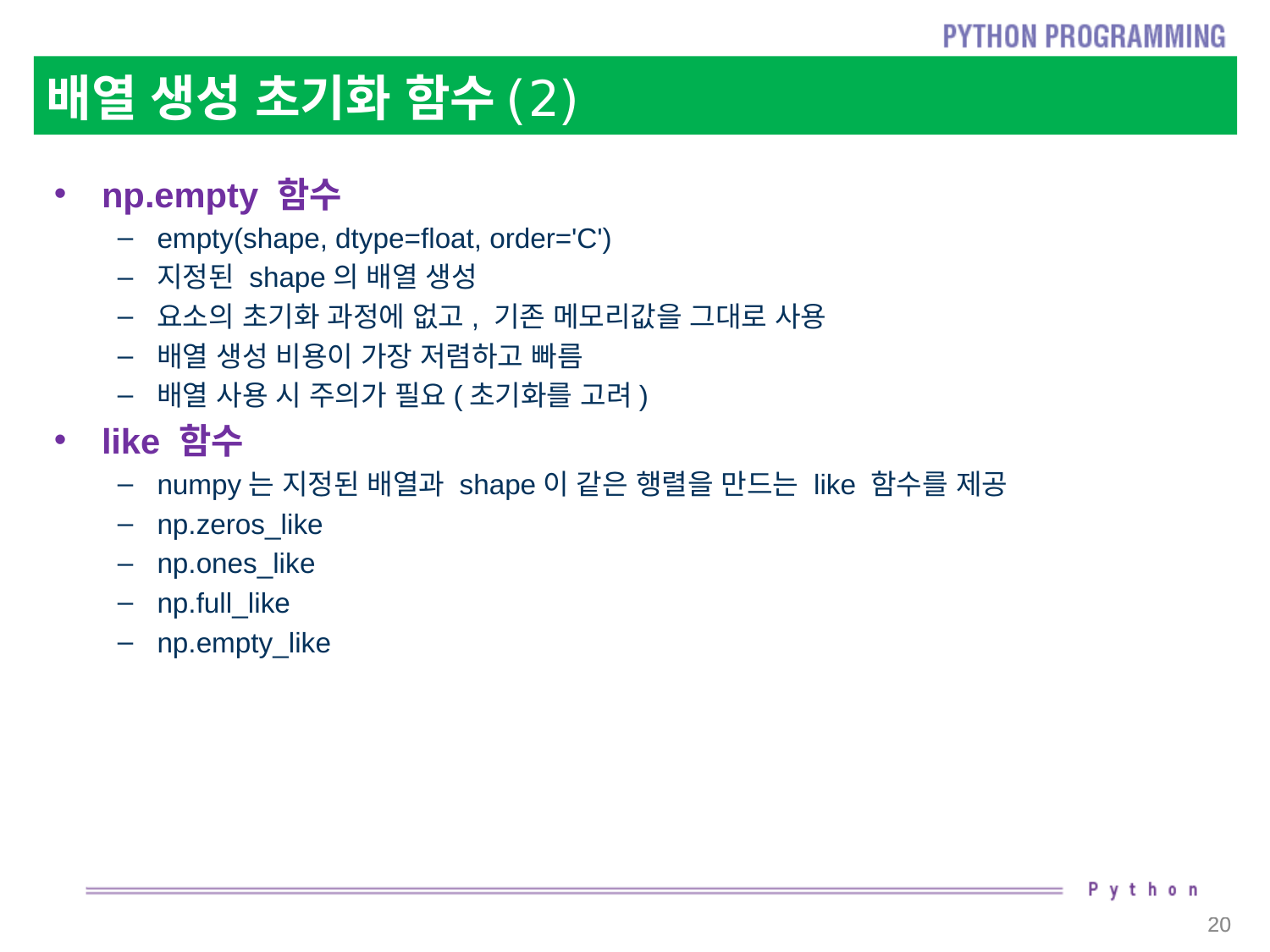

# 배열 생성 초기화 함수(2)
np.empty 함수
empty(shape, dtype=float, order='C')
지정된 shape의 배열 생성
요소의 초기화 과정에 없고, 기존 메모리값을 그대로 사용
배열 생성 비용이 가장 저렴하고 빠름
배열 사용 시 주의가 필요(초기화를 고려)
like 함수
numpy는 지정된 배열과 shape이 같은 행렬을 만드는 like 함수를 제공
np.zeros_like
np.ones_like
np.full_like
np.empty_like
20